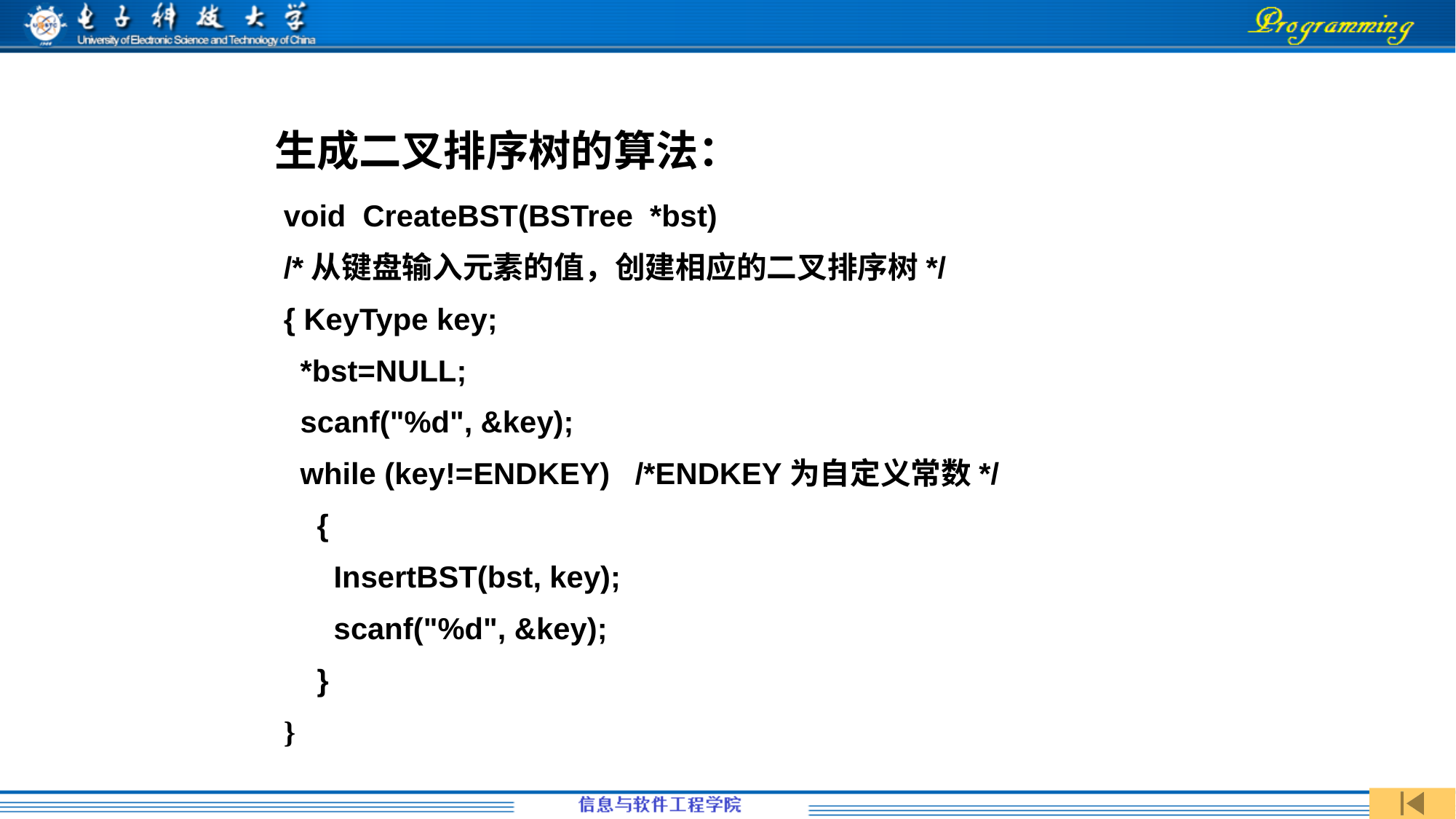

生成二叉排序树的算法：
void  CreateBST(BSTree  *bst)
/*从键盘输入元素的值，创建相应的二叉排序树*/
{ KeyType key;
  *bst=NULL;
  scanf("%d", &key);
  while (key!=ENDKEY)   /*ENDKEY为自定义常数*/
    {
      InsertBST(bst, key);
      scanf("%d", &key);
    }
}